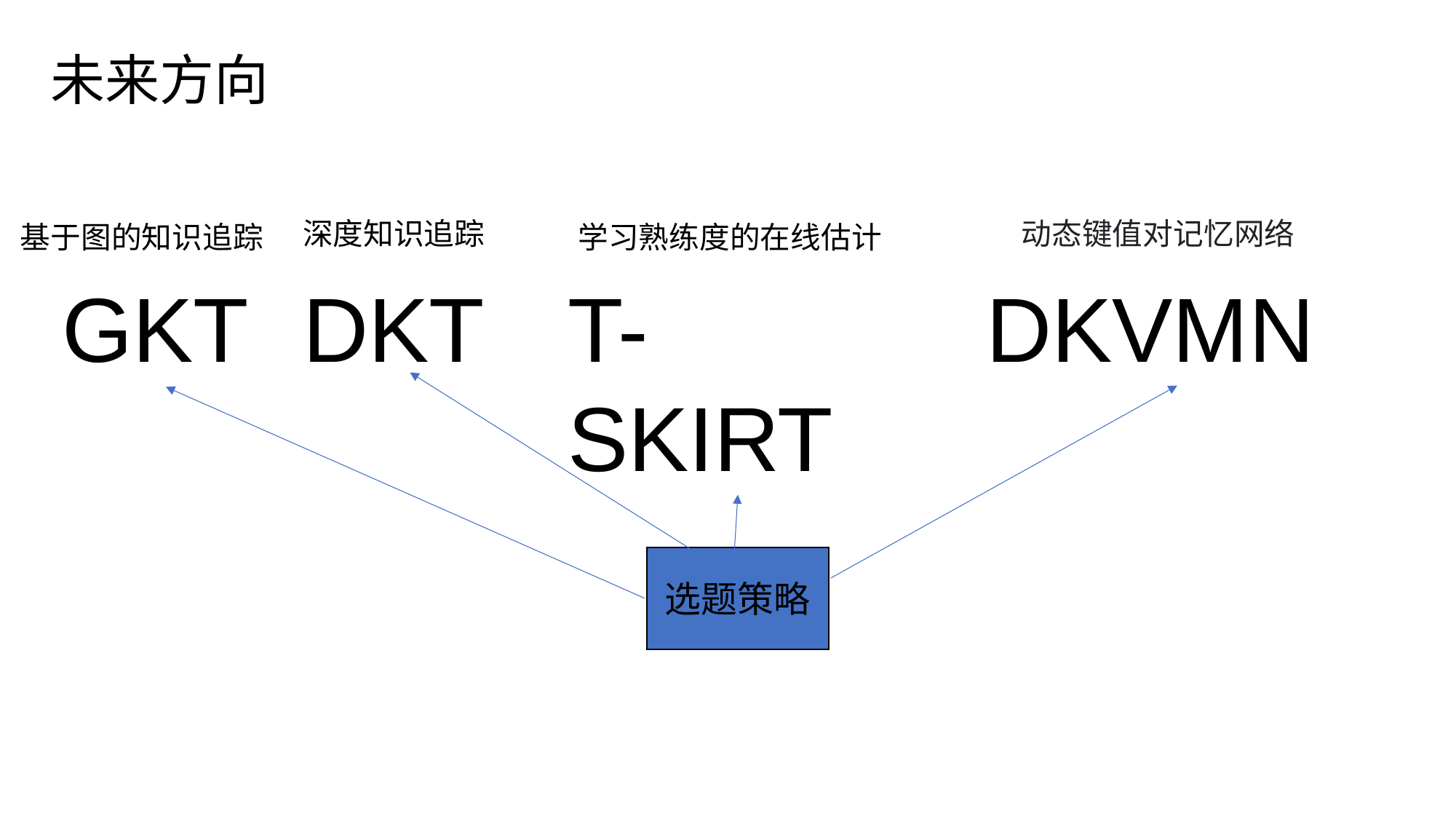

未来方向

深度知识追踪
动态键值对记忆网络
基于图的知识追踪
学习熟练度的在线估计
GKT
DKVMN
T-SKIRT
DKT
选题策略